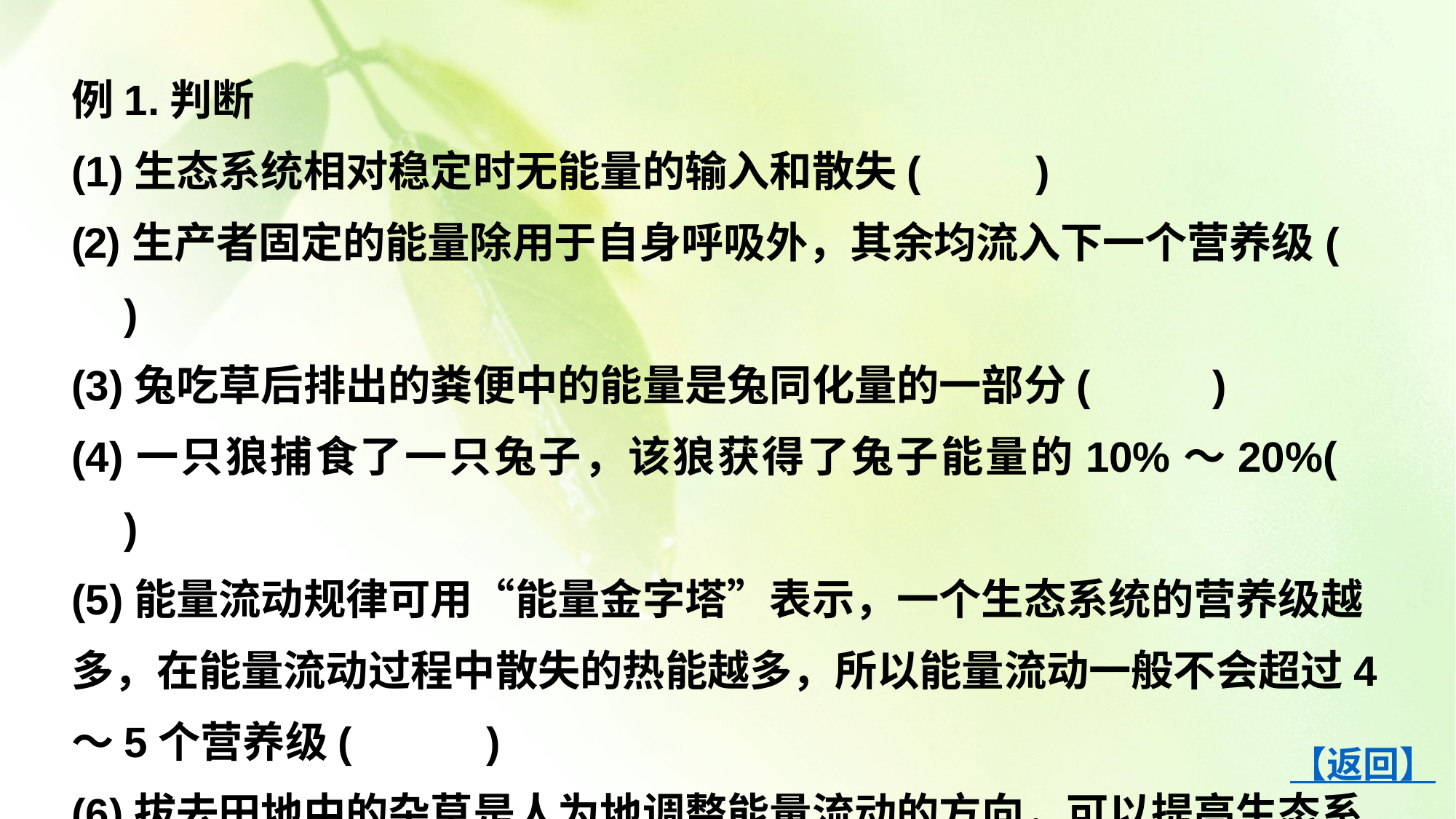

例1.判断
(1)生态系统相对稳定时无能量的输入和散失(　 　)
(2)生产者固定的能量除用于自身呼吸外，其余均流入下一个营养级(　 　)
(3)兔吃草后排出的粪便中的能量是兔同化量的一部分(     　)
(4)一只狼捕食了一只兔子，该狼获得了兔子能量的10%～20%(　 　)
(5)能量流动规律可用“能量金字塔”表示，一个生态系统的营养级越多，在能量流动过程中散失的热能越多，所以能量流动一般不会超过4～5个营养级(　   　)
(6)拔去田地中的杂草是人为地调整能量流动的方向，可以提高生态系统的能量传递效率(　 　)
【返回】